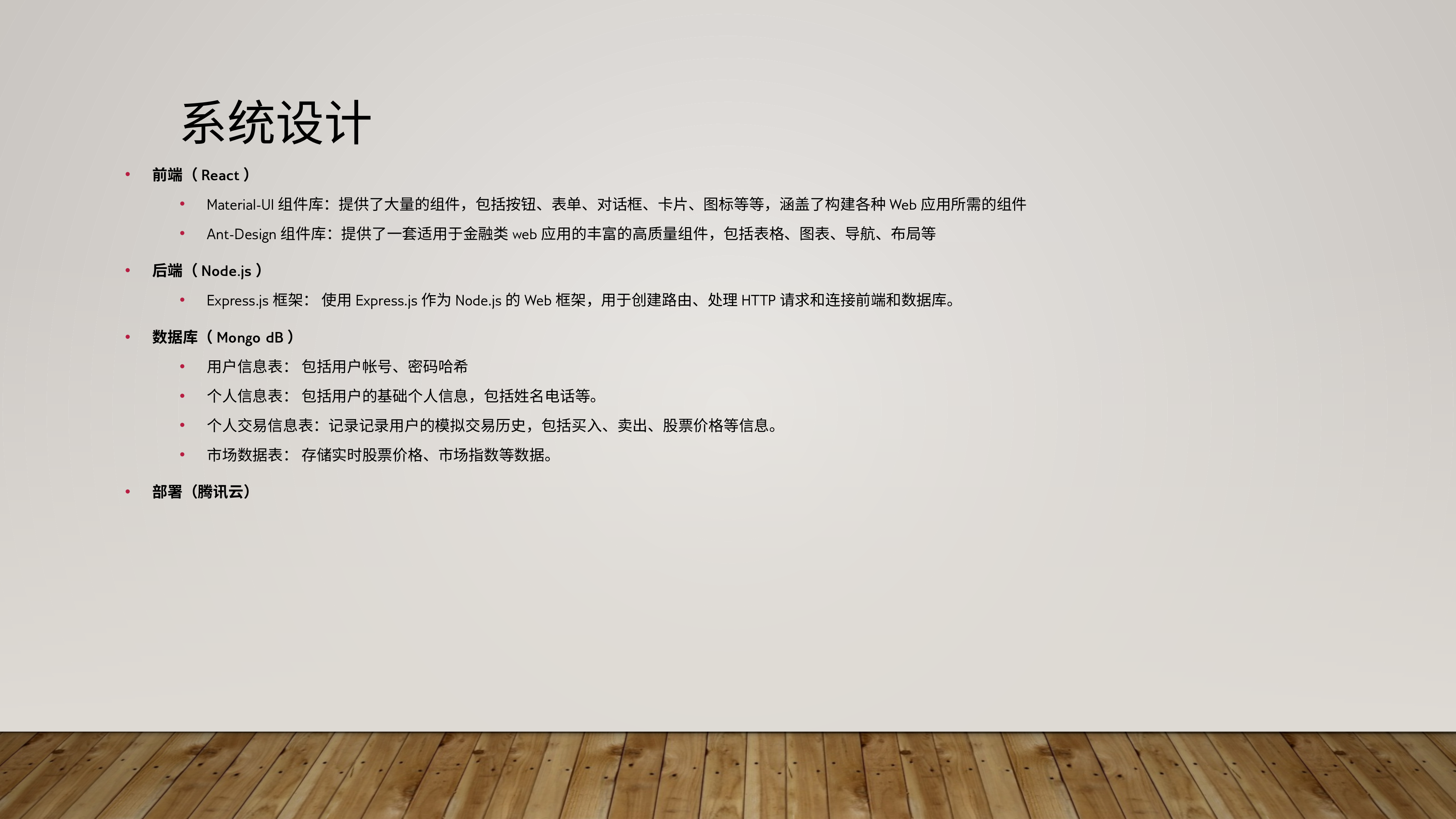

# 系统设计
前端（React）
Material-UI组件库：提供了大量的组件，包括按钮、表单、对话框、卡片、图标等等，涵盖了构建各种Web应用所需的组件
Ant-Design组件库：提供了一套适用于金融类web应用的丰富的高质量组件，包括表格、图表、导航、布局等
后端（Node.js）
Express.js框架： 使用Express.js作为Node.js的Web框架，用于创建路由、处理HTTP请求和连接前端和数据库。
数据库（Mongo dB）
用户信息表： 包括用户帐号、密码哈希
个人信息表： 包括用户的基础个人信息，包括姓名电话等。
个人交易信息表：记录记录用户的模拟交易历史，包括买入、卖出、股票价格等信息。
市场数据表： 存储实时股票价格、市场指数等数据。
部署（腾讯云）